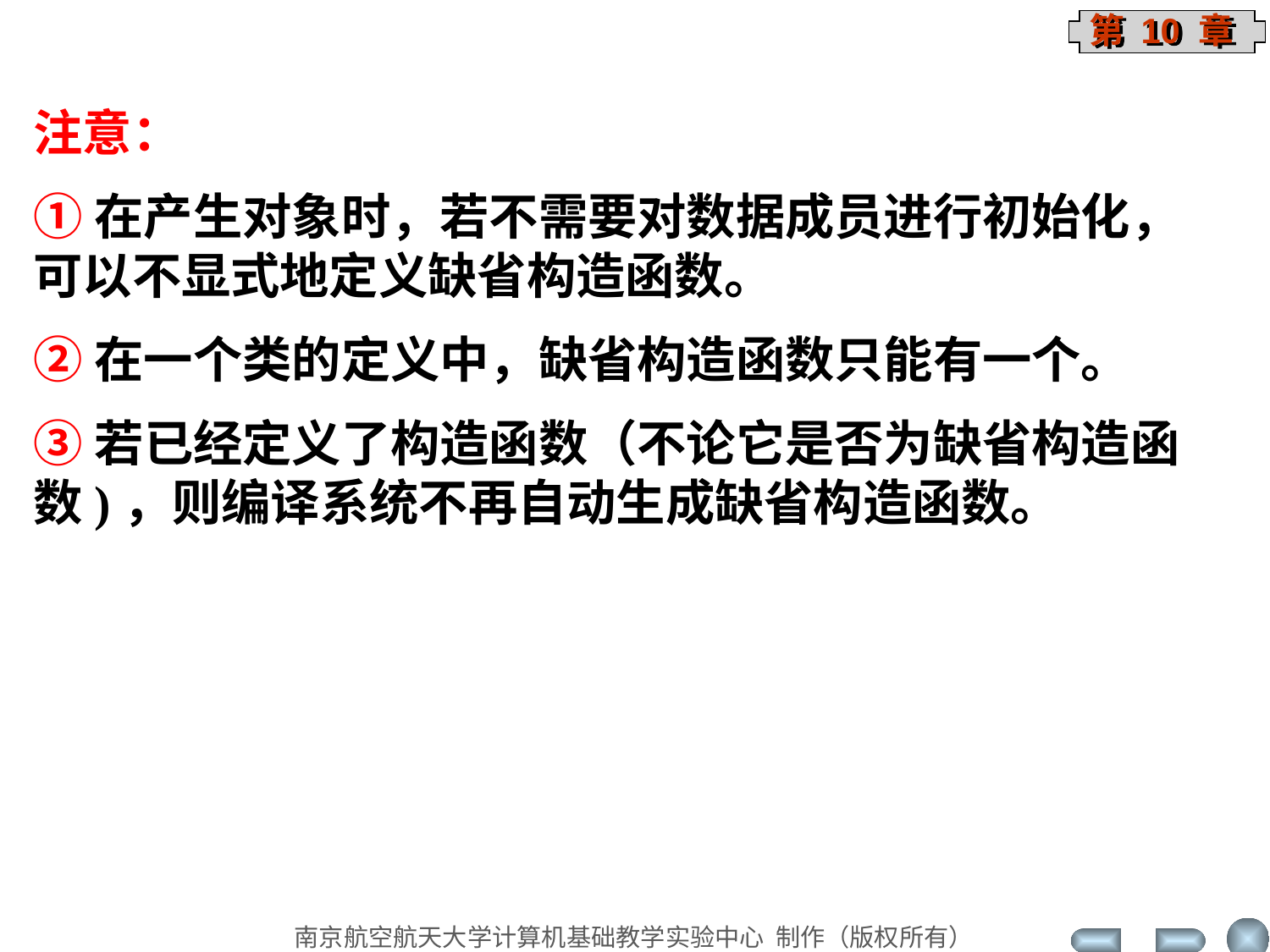

注意：
①在产生对象时，若不需要对数据成员进行初始化，可以不显式地定义缺省构造函数。
②在一个类的定义中，缺省构造函数只能有一个。
③若已经定义了构造函数（不论它是否为缺省构造函数)，则编译系统不再自动生成缺省构造函数。